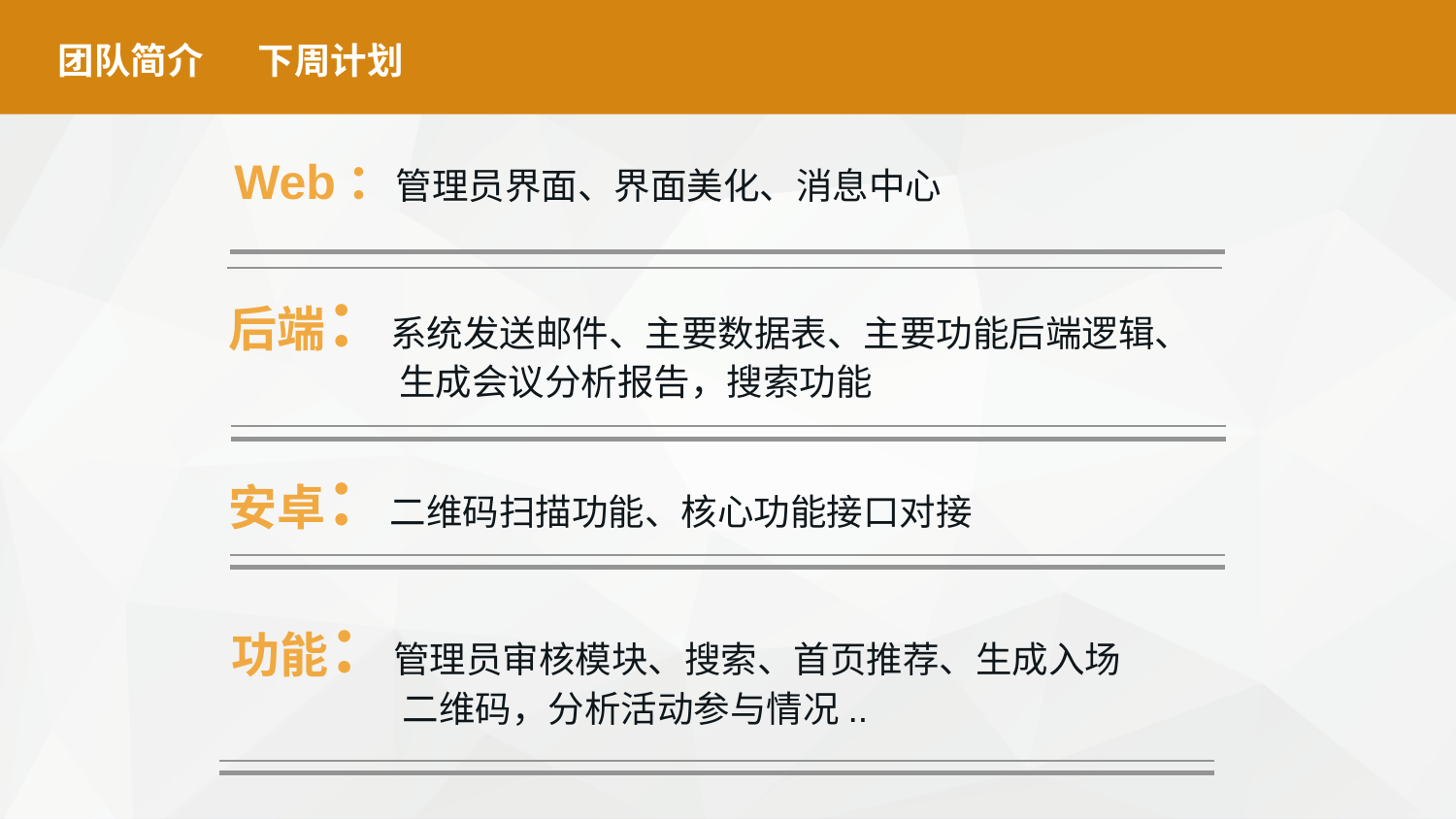

团队简介
下周计划
Web：管理员界面、界面美化、消息中心
后端：系统发送邮件、主要数据表、主要功能后端逻辑、
	  生成会议分析报告，搜索功能
安卓：二维码扫描功能、核心功能接口对接
功能：管理员审核模块、搜索、首页推荐、生成入场
	  二维码，分析活动参与情况..